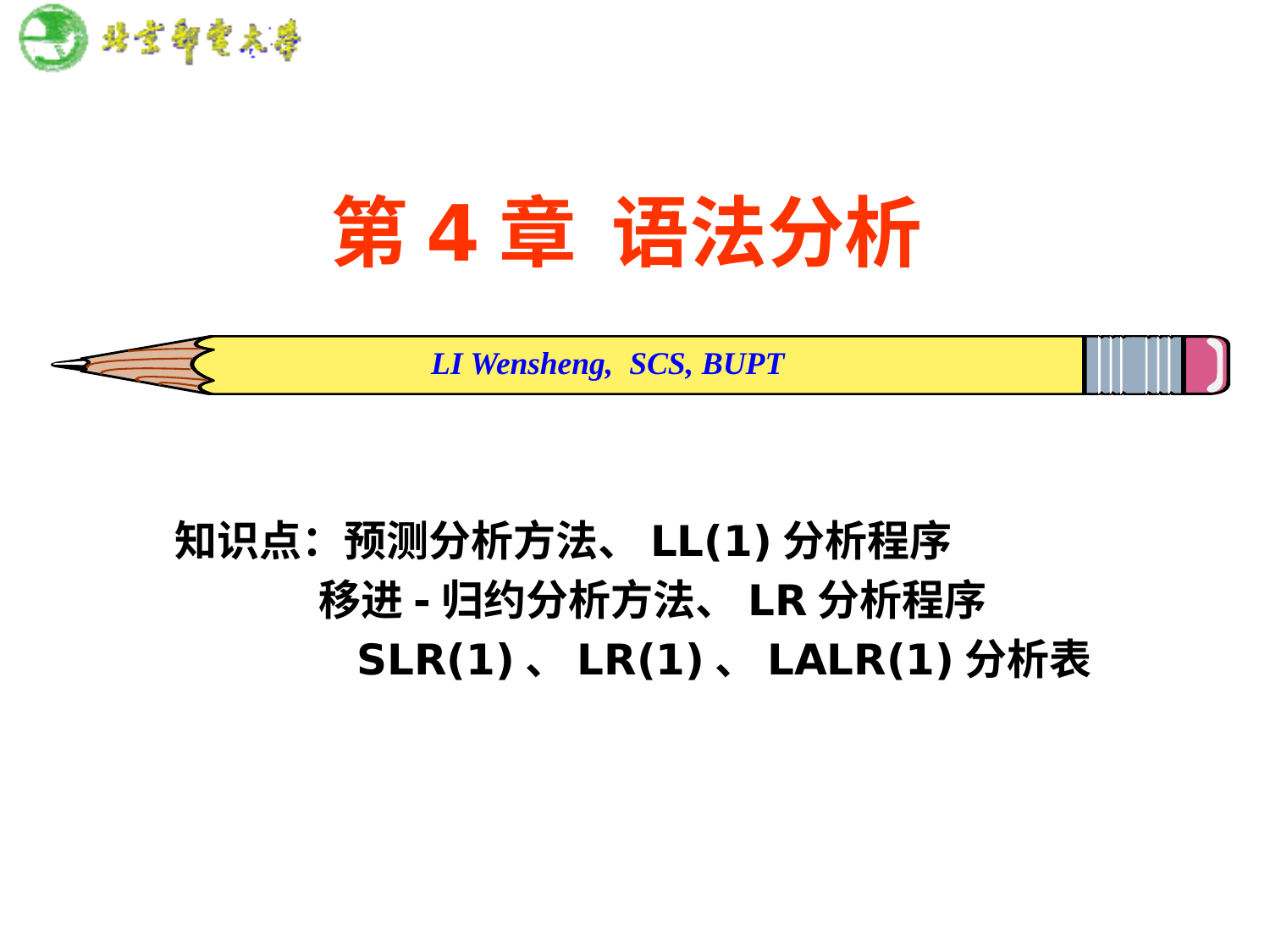

# 第4章  语法分析
知识点：预测分析方法、LL(1)分析程序
         移进-归约分析方法、LR分析程序
        SLR(1)、LR(1)、LALR(1)分析表